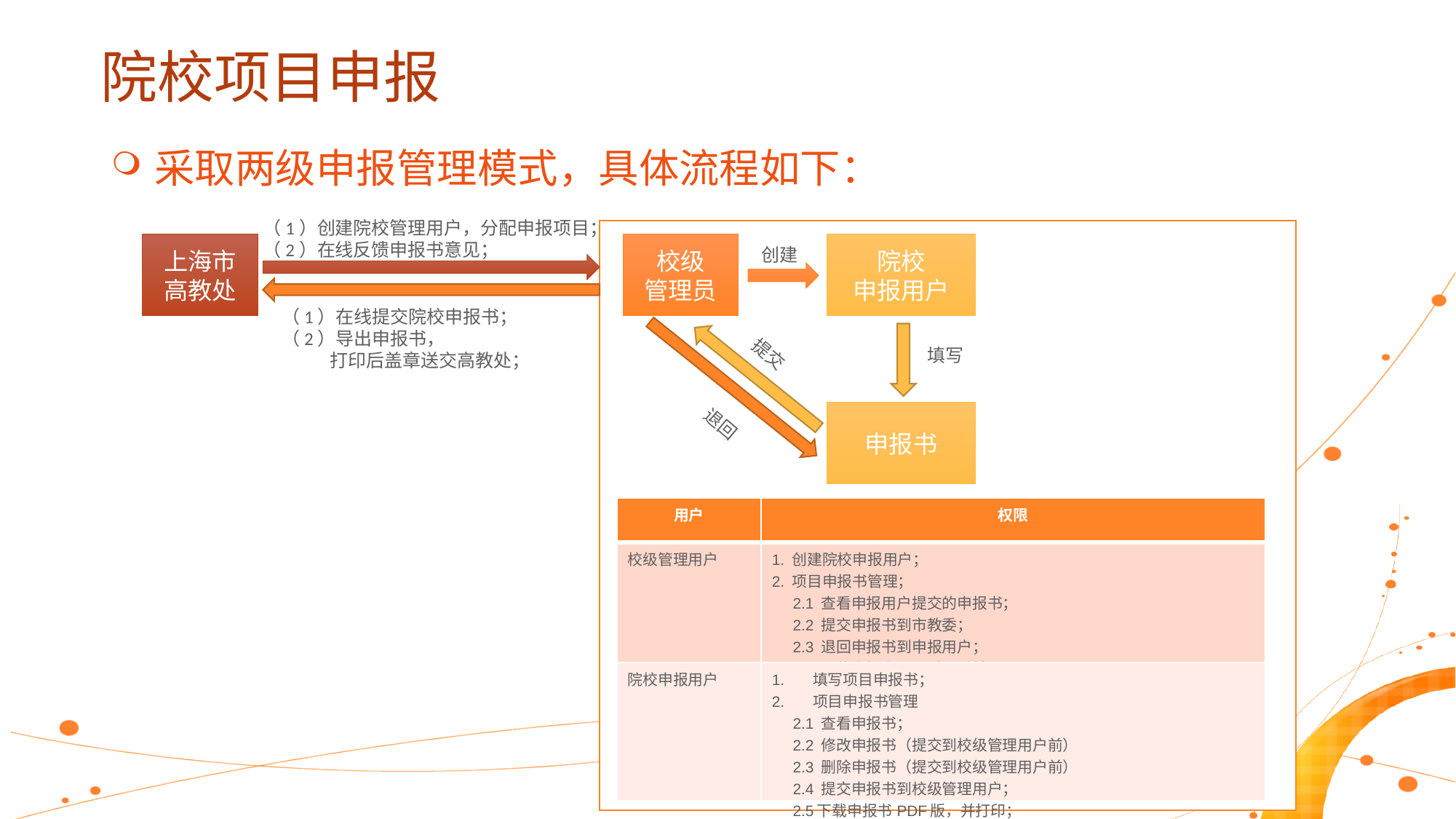

# 院校项目申报
采取两级申报管理模式，具体流程如下：
（1）创建院校管理用户，分配申报项目；
（2）在线反馈申报书意见；

上海市高教处
校级
管理员
院校
申报用户
创建

（1）在线提交院校申报书；
（2）导出申报书，
           打印后盖章送交高教处；

提交
填写

申报书
退回
| 用户 | 权限 |
| --- | --- |
| 校级管理用户 | 1. 创建院校申报用户； 2. 项目申报书管理； 2.1 查看申报用户提交的申报书； 2.2 提交申报书到市教委； 2.3 退回申报书到申报用户； 2.4 下载申报书PDF版，并打印； |
| 院校申报用户 | 填写项目申报书； 项目申报书管理 2.1 查看申报书； 2.2 修改申报书（提交到校级管理用户前） 2.3 删除申报书（提交到校级管理用户前） 2.4 提交申报书到校级管理用户； 2.5下载申报书PDF版，并打印； |